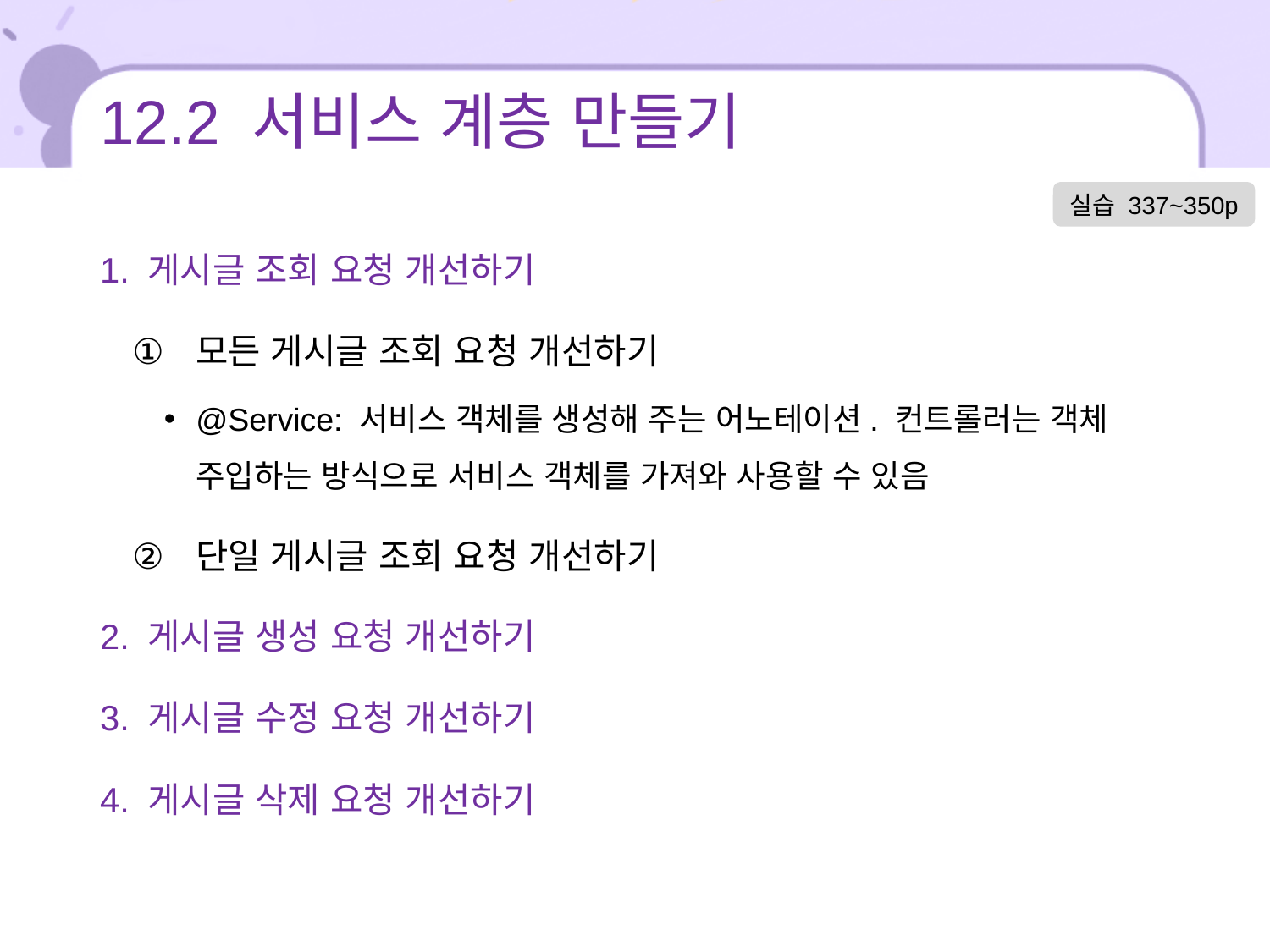

# 12.2 서비스 계층 만들기
실습 337~350p
1. 게시글 조회 요청 개선하기
모든 게시글 조회 요청 개선하기
@Service: 서비스 객체를 생성해 주는 어노테이션. 컨트롤러는 객체 주입하는 방식으로 서비스 객체를 가져와 사용할 수 있음
단일 게시글 조회 요청 개선하기
2. 게시글 생성 요청 개선하기
3. 게시글 수정 요청 개선하기
4. 게시글 삭제 요청 개선하기